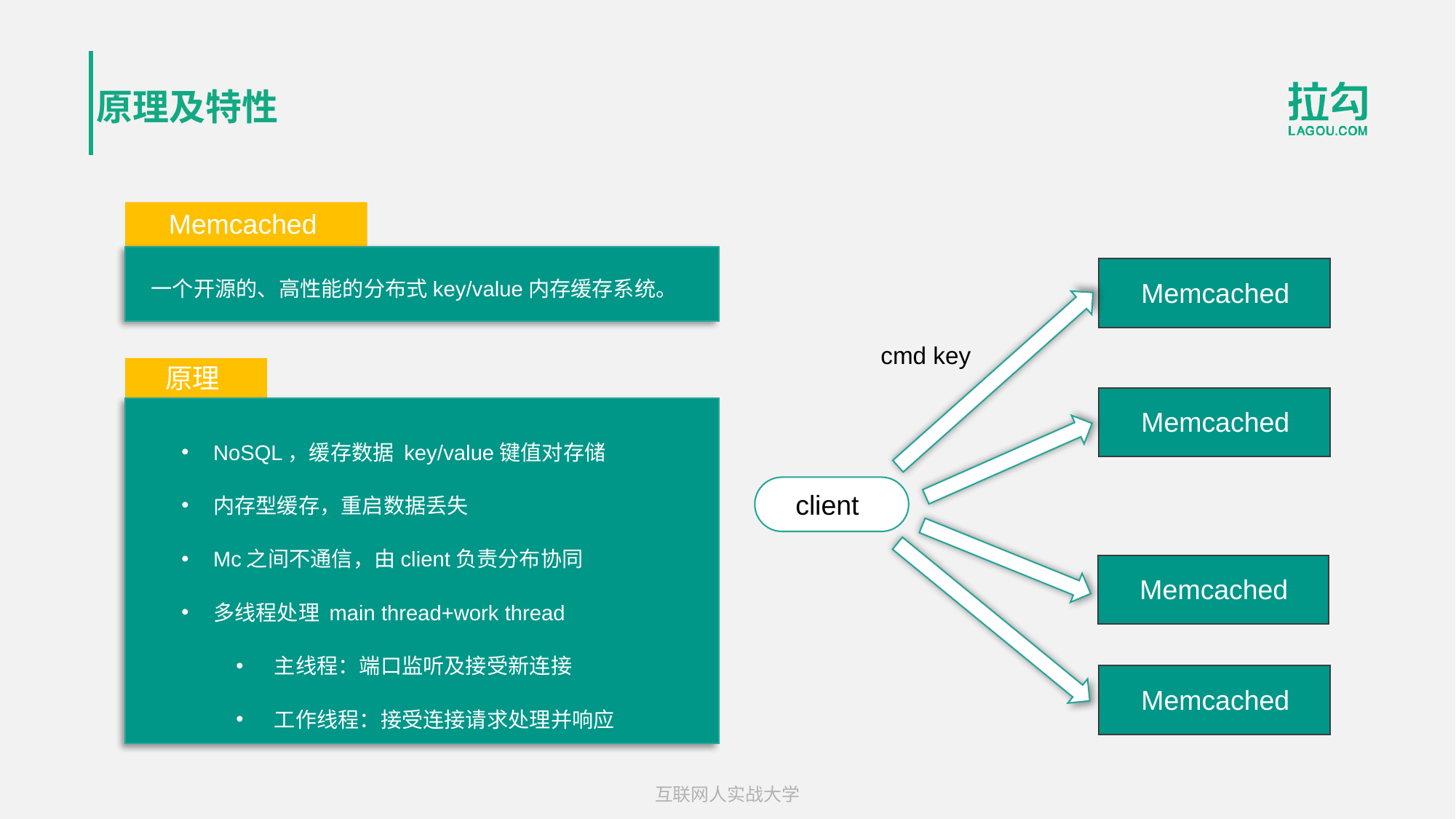

# 原理及特性
Memcached

 Memcached
一个开源的、高性能的分布式key/value内存缓存系统。
cmd key
原理

 Memcached

NoSQL，缓存数据 key/value键值对存储
内存型缓存，重启数据丢失
Mc之间不通信，由client负责分布协同
多线程处理 main thread+work thread
主线程：端口监听及接受新连接
工作线程：接受连接请求处理并响应

client

 Memcached

 Memcached